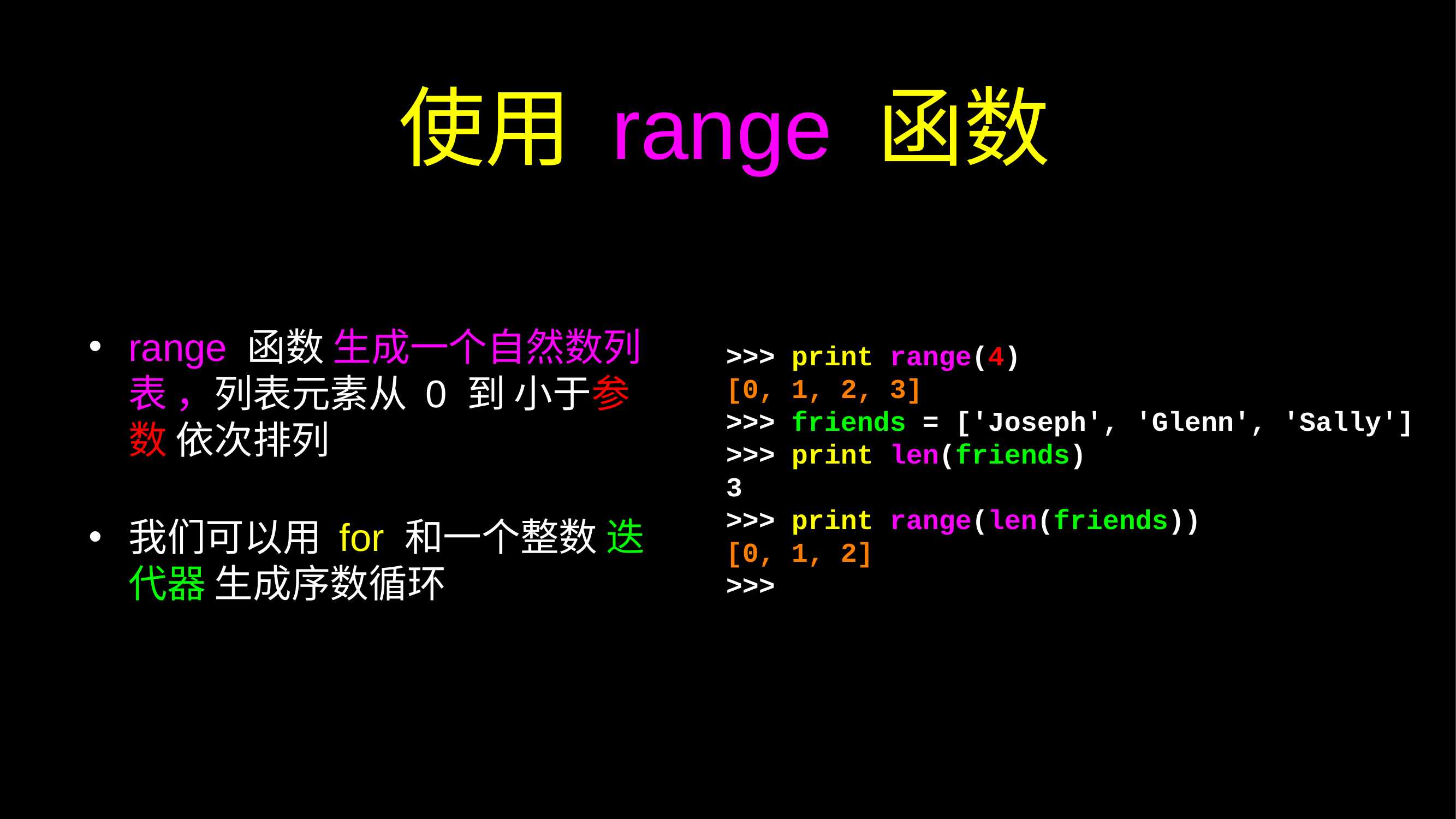

# 使用 range 函数
range 函数 生成一个自然数列表 ，列表元素从 0 到 小于参数 依次排列
我们可以用 for 和一个整数 迭代器 生成序数循环
>>> print range(4)
[0, 1, 2, 3]
>>> friends = ['Joseph', 'Glenn', 'Sally']
>>> print len(friends)
3
>>> print range(len(friends))
[0, 1, 2]
>>>